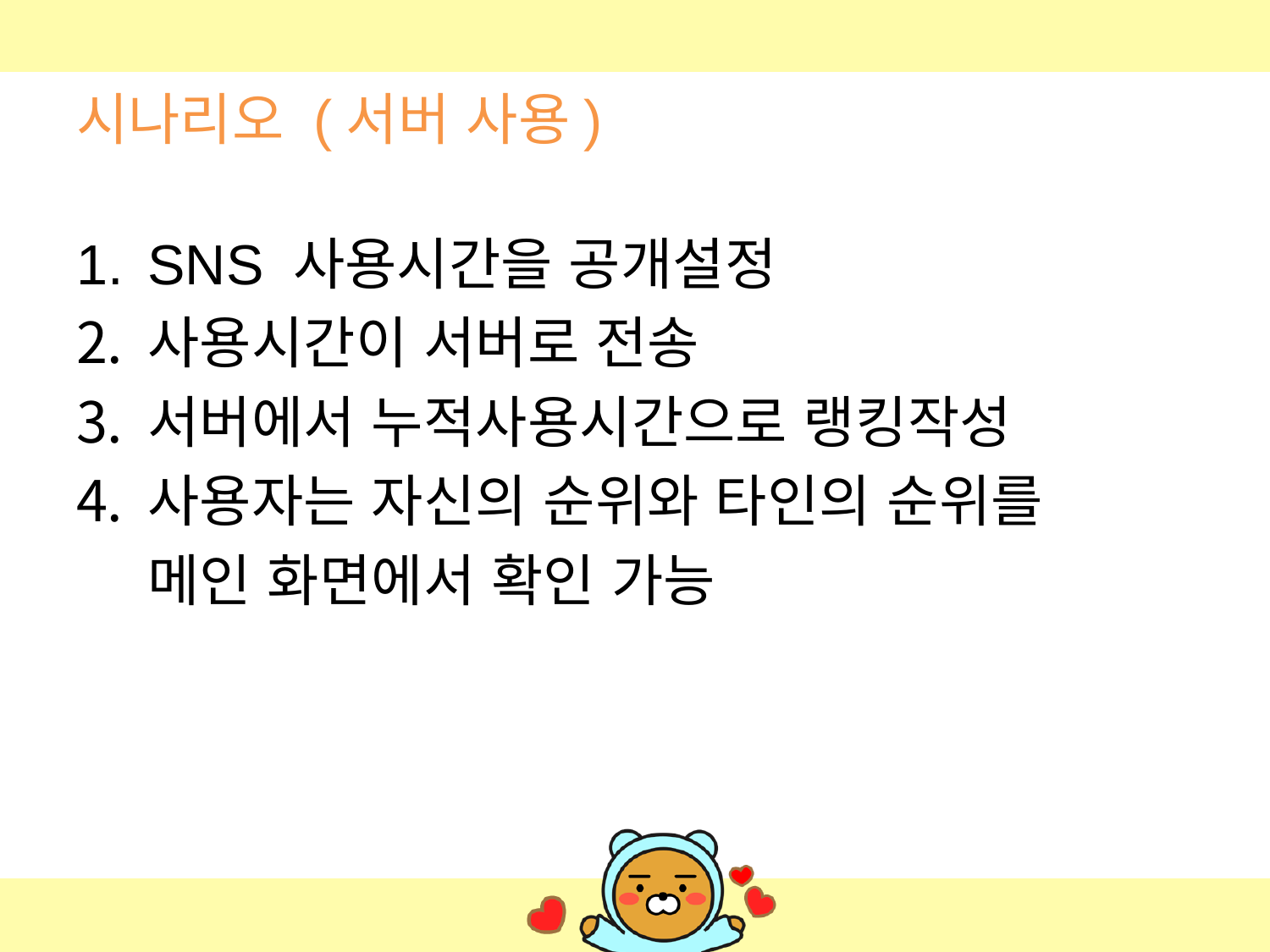

# 시나리오 (서버 사용)
SNS 사용시간을 공개설정
사용시간이 서버로 전송
서버에서 누적사용시간으로 랭킹작성
사용자는 자신의 순위와 타인의 순위를
	메인 화면에서 확인 가능